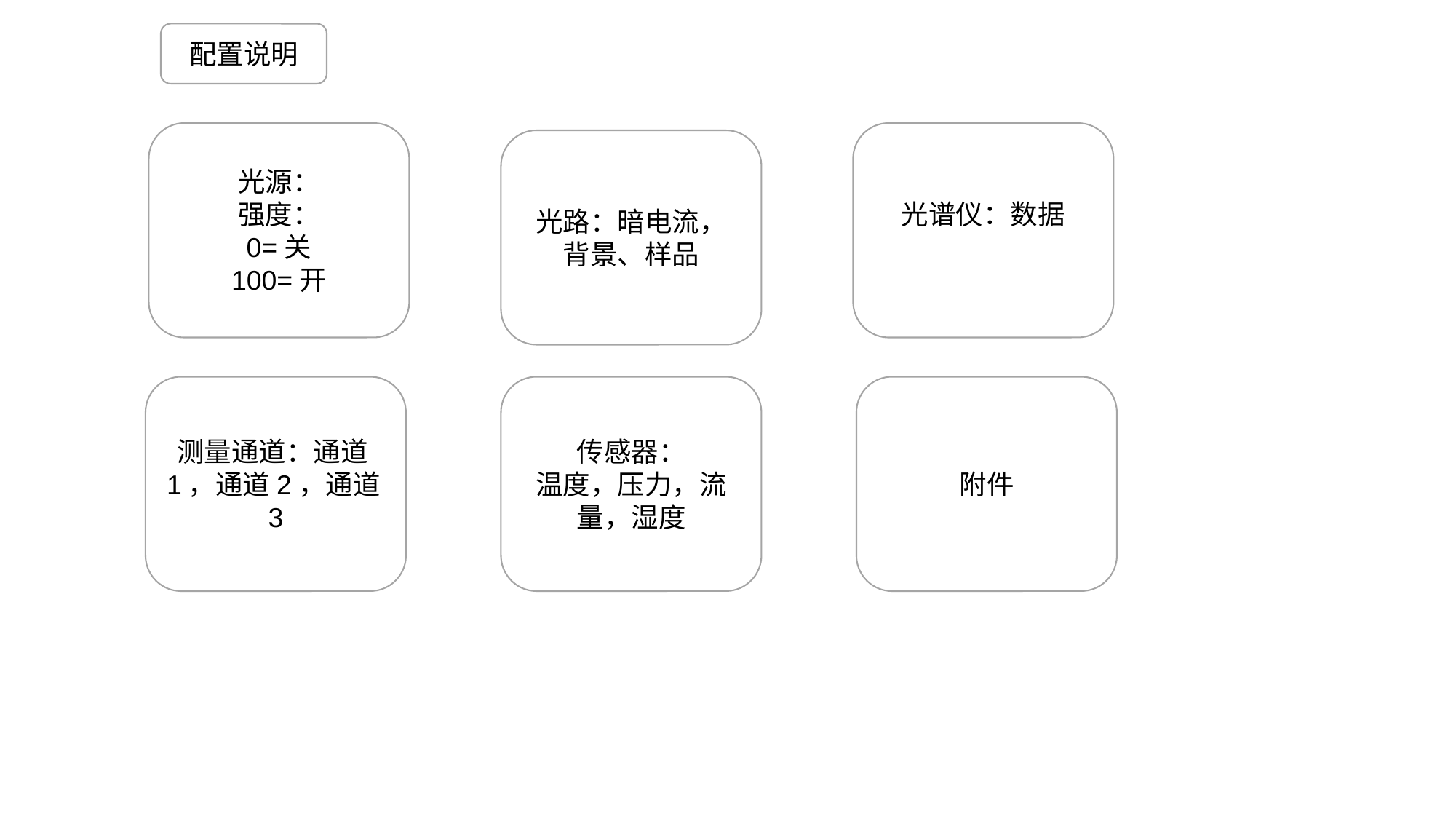

配置说明
光源：
强度：
0=关
100=开
光谱仪：数据

光路：暗电流，背景、样品
测量通道：通道1，通道2，通道3
传感器：
温度，压力，流量，湿度
附件